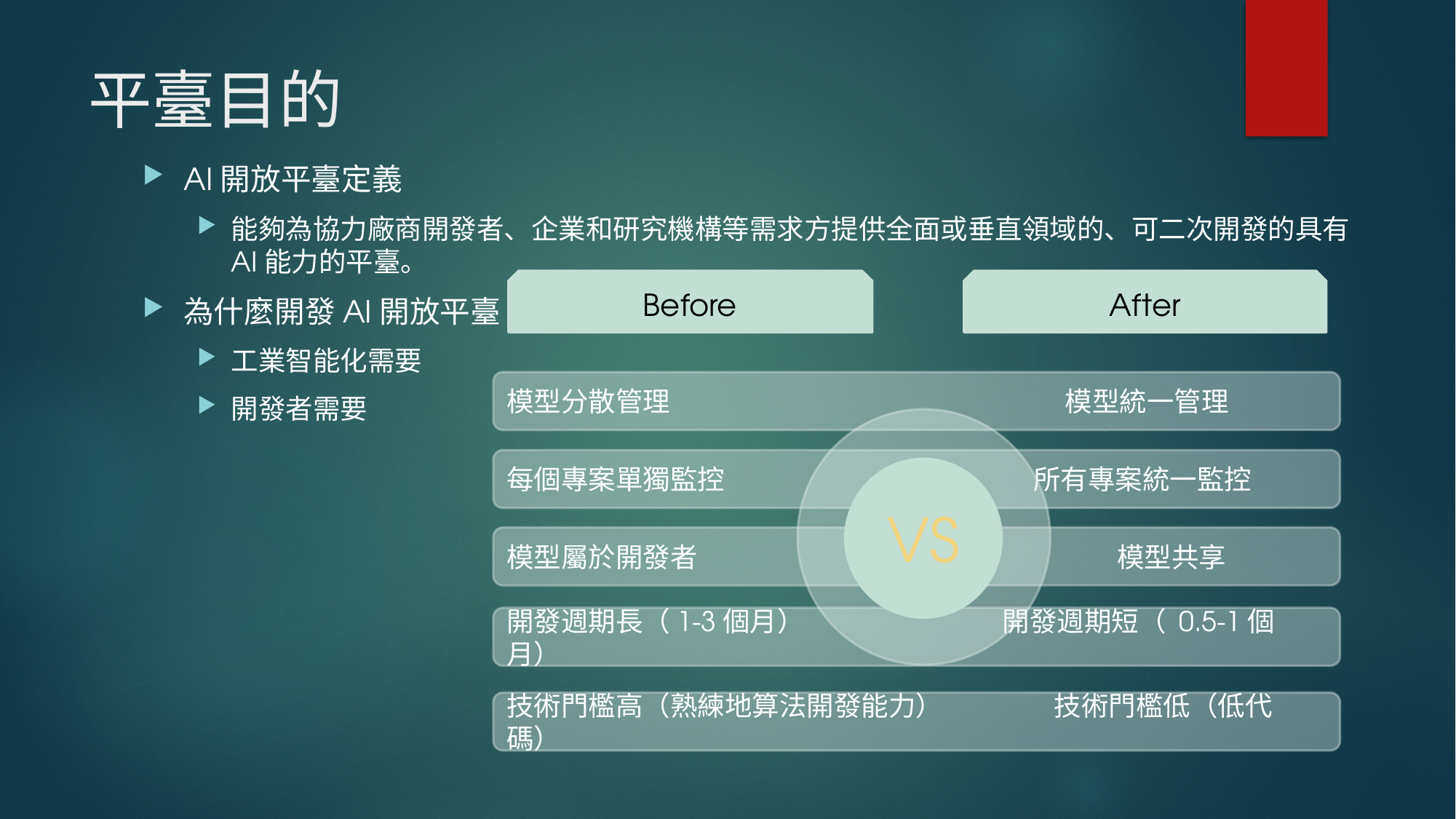

# 平臺目的
AI開放平臺定義
能夠為協力廠商開發者、企業和研究機構等需求方提供全面或垂直領域的、可二次開發的具有AI能力的平臺。
為什麼開發AI開放平臺
工業智能化需要
開發者需要
Before
After
模型分散管理                                                                模型統一管理

每個專案單獨監控                                                  所有專案統一監控
VS
模型屬於開發者                                                                    模型共享
開發週期長（1-3個月）                                開發週期短（ 0.5-1個月）
技術門檻高（熟練地算法開發能力）                  技術門檻低（低代碼）